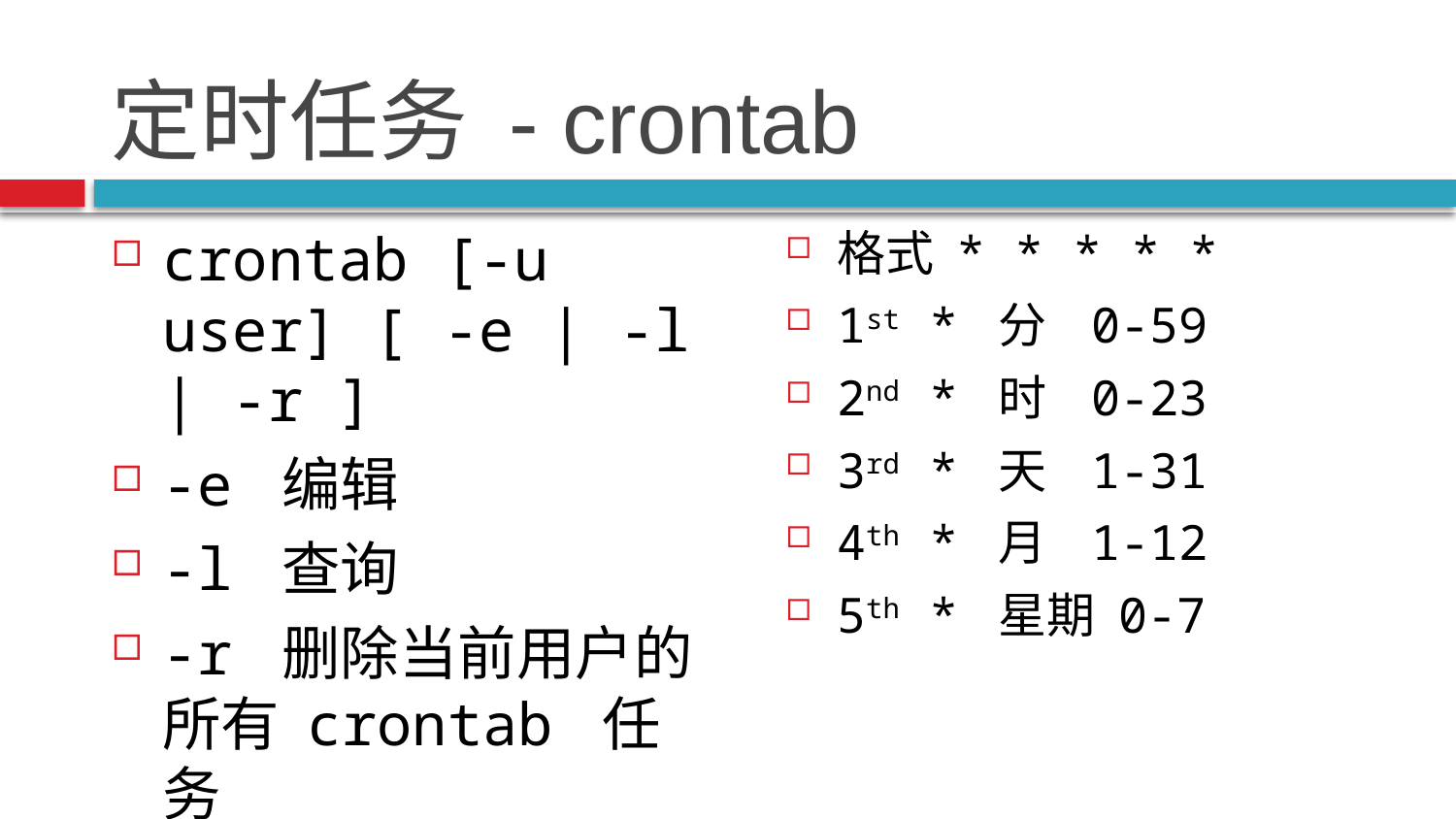

# 定时任务 - crontab
格式 * * * * *
1st * 分   0-59
2nd * 时   0-23
3rd * 天   1-31
4th * 月   1-12
5th * 星期 0-7
crontab [-u user] [ -e | -l | -r ]
-e 编辑
-l 查询
-r 删除当前用户的所有 crontab 任务